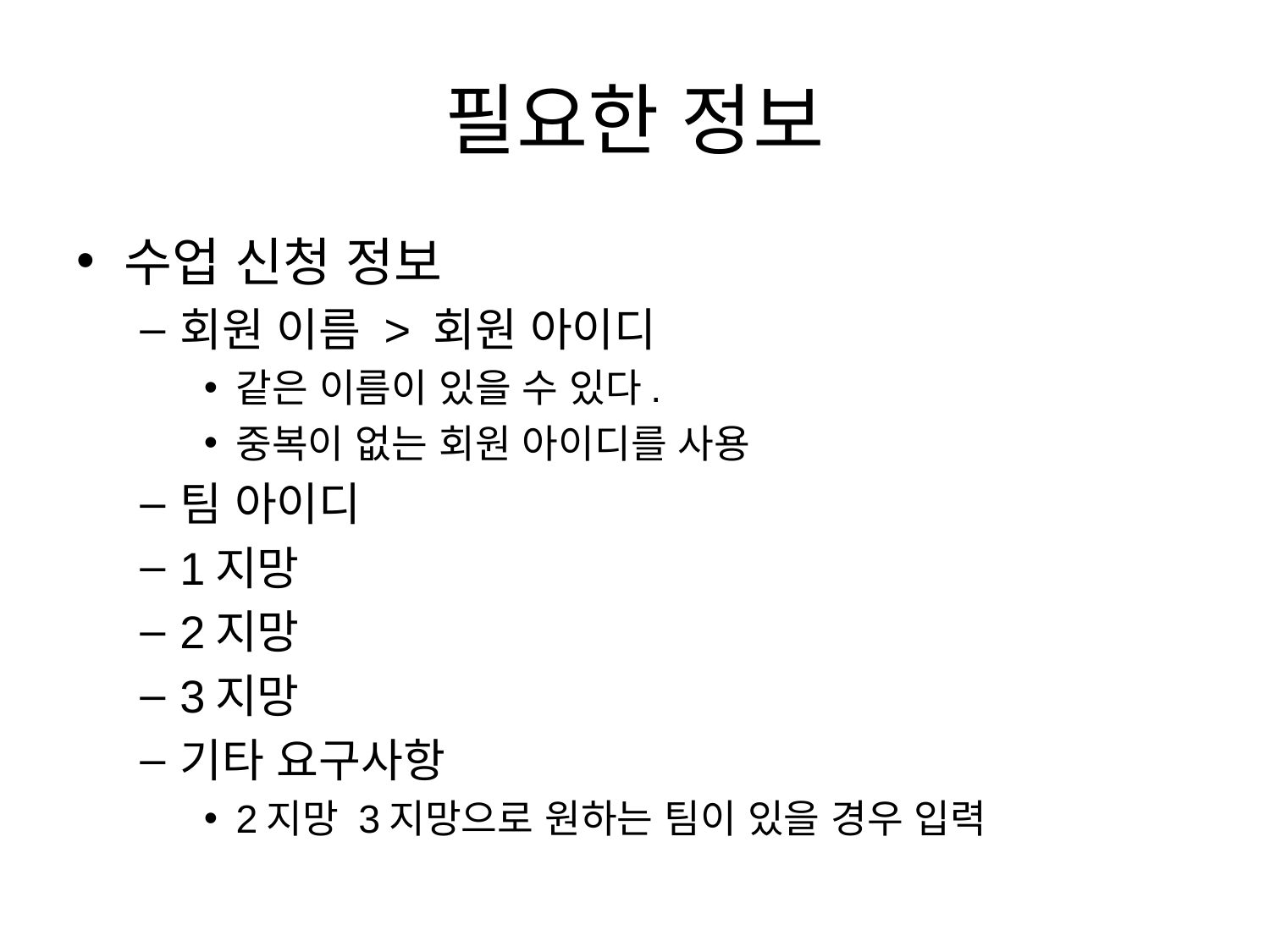

# 필요한 정보
수업 신청 정보
회원 이름 > 회원 아이디
같은 이름이 있을 수 있다.
중복이 없는 회원 아이디를 사용
팀 아이디
1지망
2지망
3지망
기타 요구사항
2지망 3지망으로 원하는 팀이 있을 경우 입력